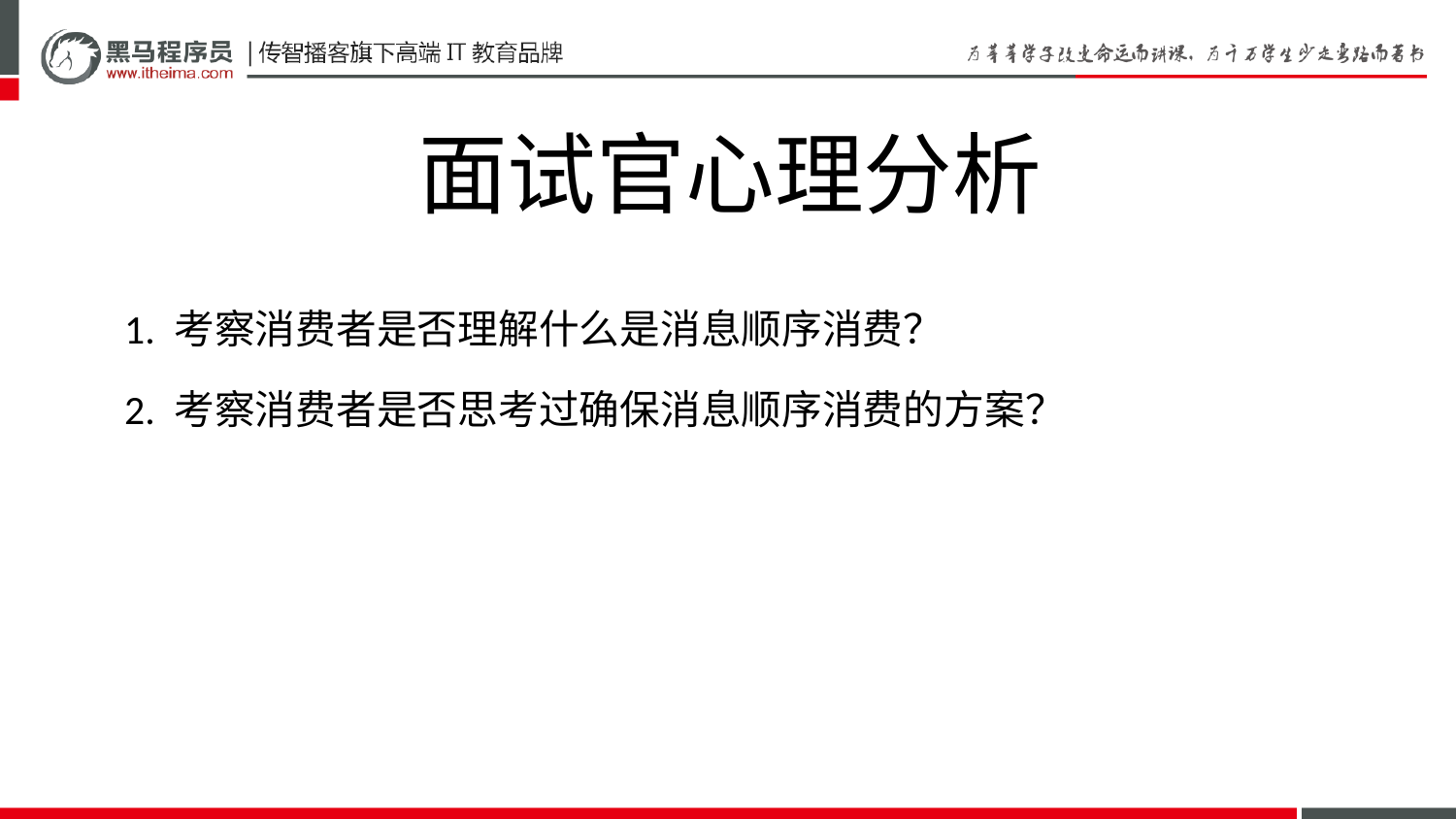

# 面试官心理分析
1. 考察消费者是否理解什么是消息顺序消费？
2. 考察消费者是否思考过确保消息顺序消费的方案？